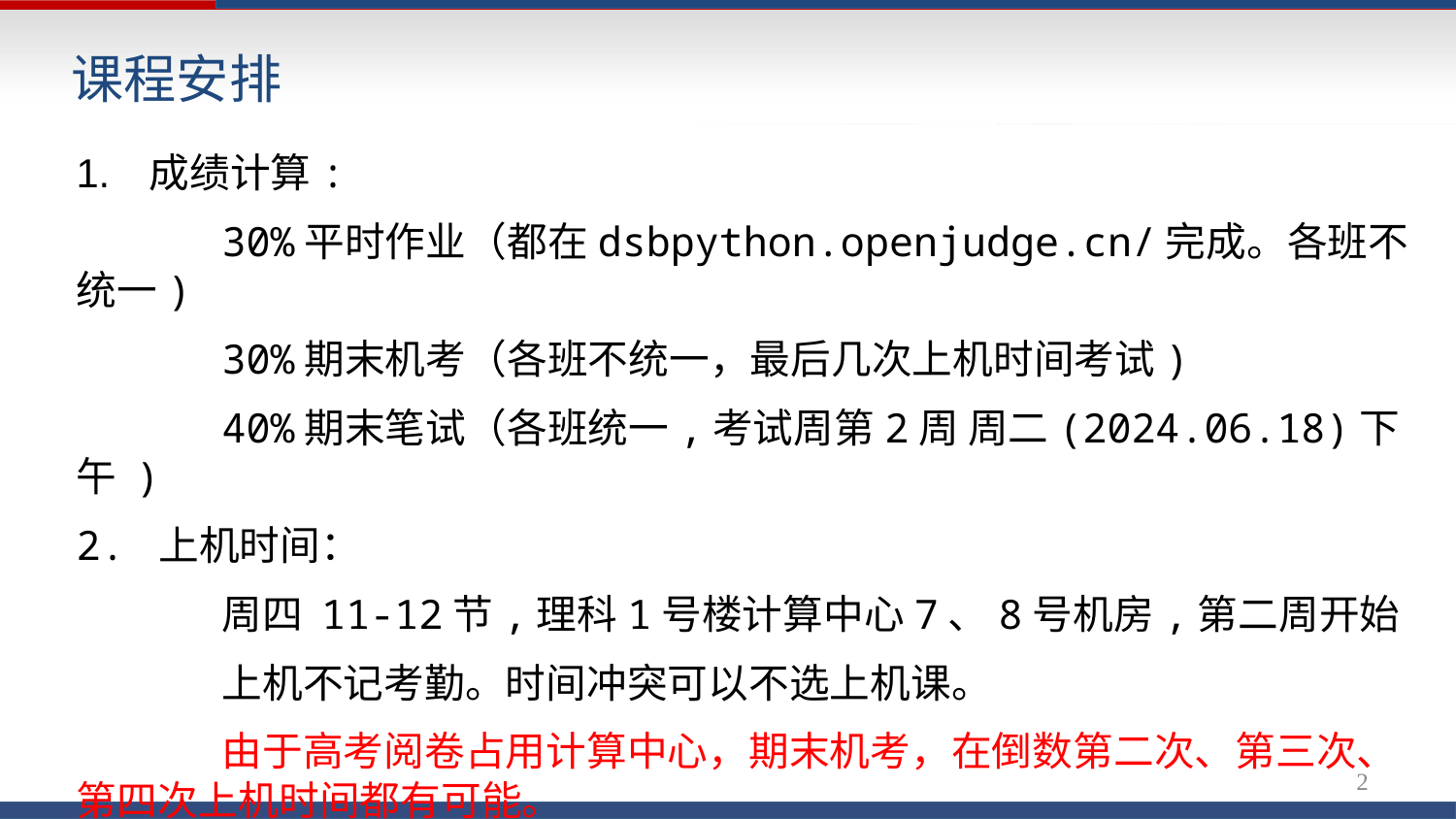

# 课程安排
成绩计算:
	30%平时作业（都在dsbpython.openjudge.cn/完成。各班不统一)
 	30%期末机考（各班不统一，最后几次上机时间考试)
	40%期末笔试（各班统一,考试周第2周 周二(2024.06.18)下午 )
2. 上机时间：
	周四 11-12节,理科1号楼计算中心7、8号机房,第二周开始
	上机不记考勤。时间冲突可以不选上机课。
	由于高考阅卷占用计算中心，期末机考，在倒数第二次、第三次、第四次上机时间都有可能。
2